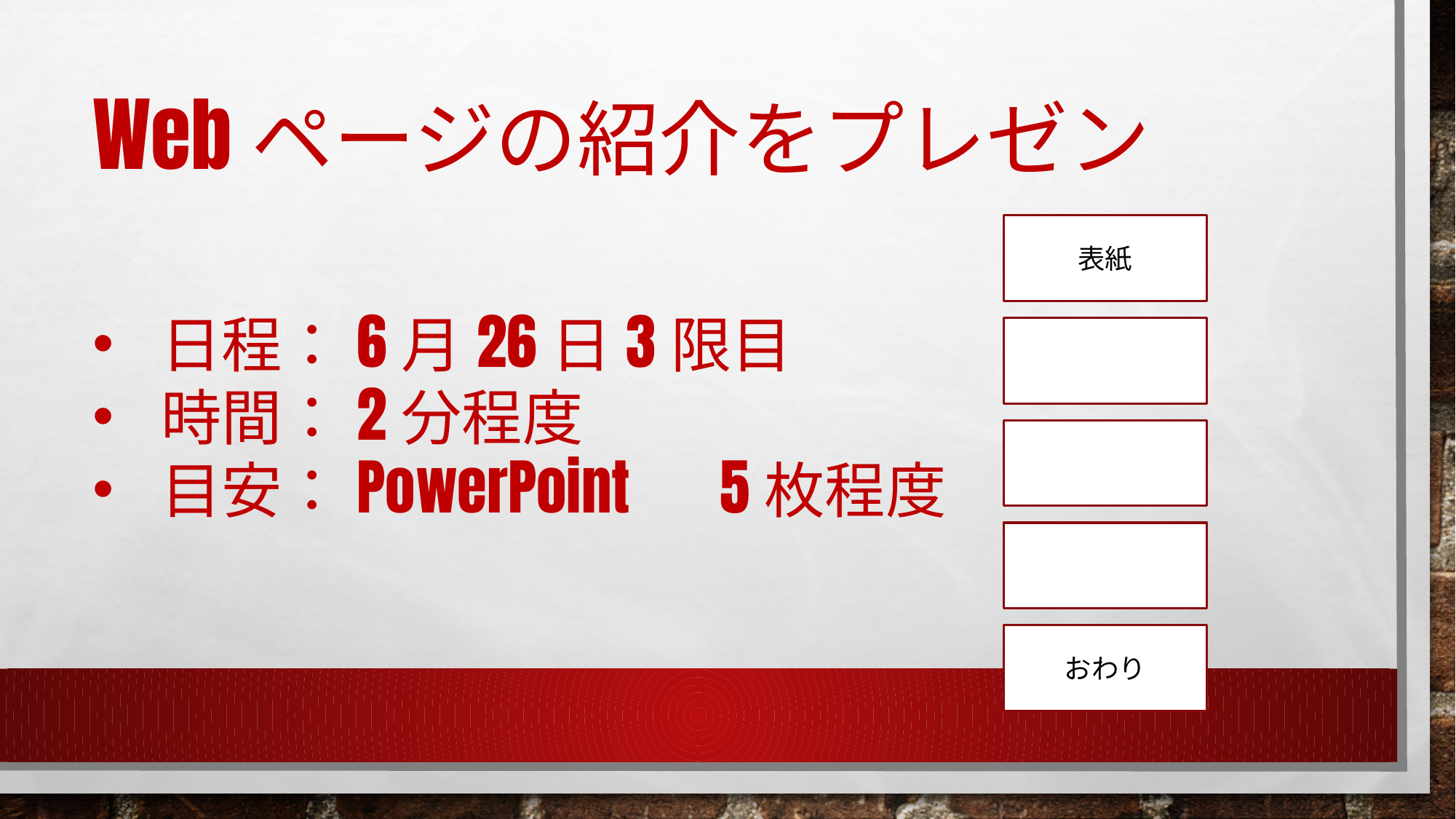

Webページの紹介をプレゼン
表紙
日程：6月26日3限目
時間：2分程度
目安：PowerPoint　5枚程度

おわり